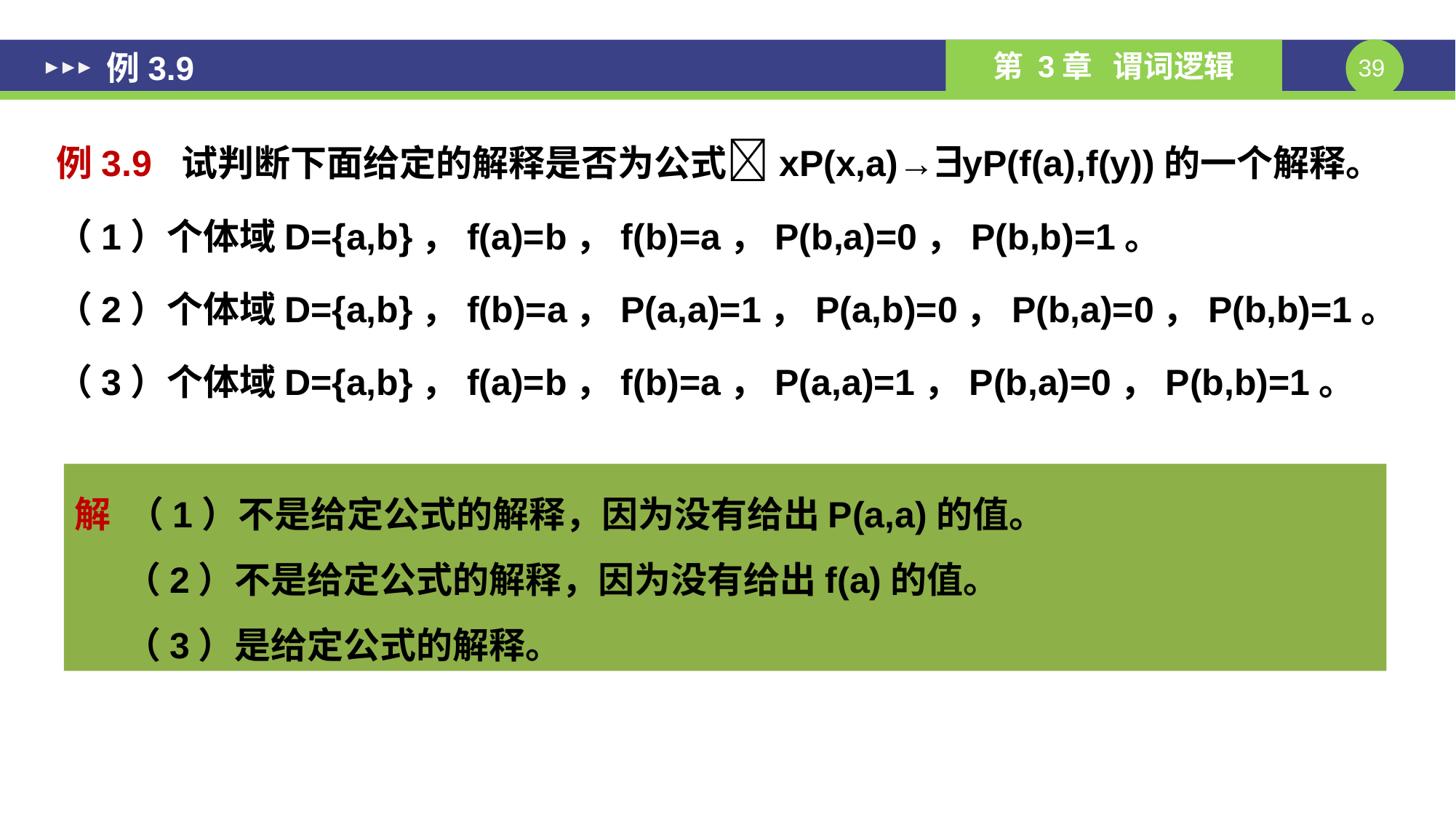

例3.9
例3.9  试判断下面给定的解释是否为公式∀xP(x,a)→∃yP(f(a),f(y))的一个解释。
（1）个体域D={a,b}，f(a)=b，f(b)=a，P(b,a)=0，P(b,b)=1。
（2）个体域D={a,b}，f(b)=a，P(a,a)=1，P(a,b)=0，P(b,a)=0，P(b,b)=1。
（3）个体域D={a,b}，f(a)=b，f(b)=a，P(a,a)=1，P(b,a)=0，P(b,b)=1。
解  （1）不是给定公式的解释，因为没有给出P(a,a)的值。
     （2）不是给定公式的解释，因为没有给出f(a)的值。
     （3）是给定公式的解释。